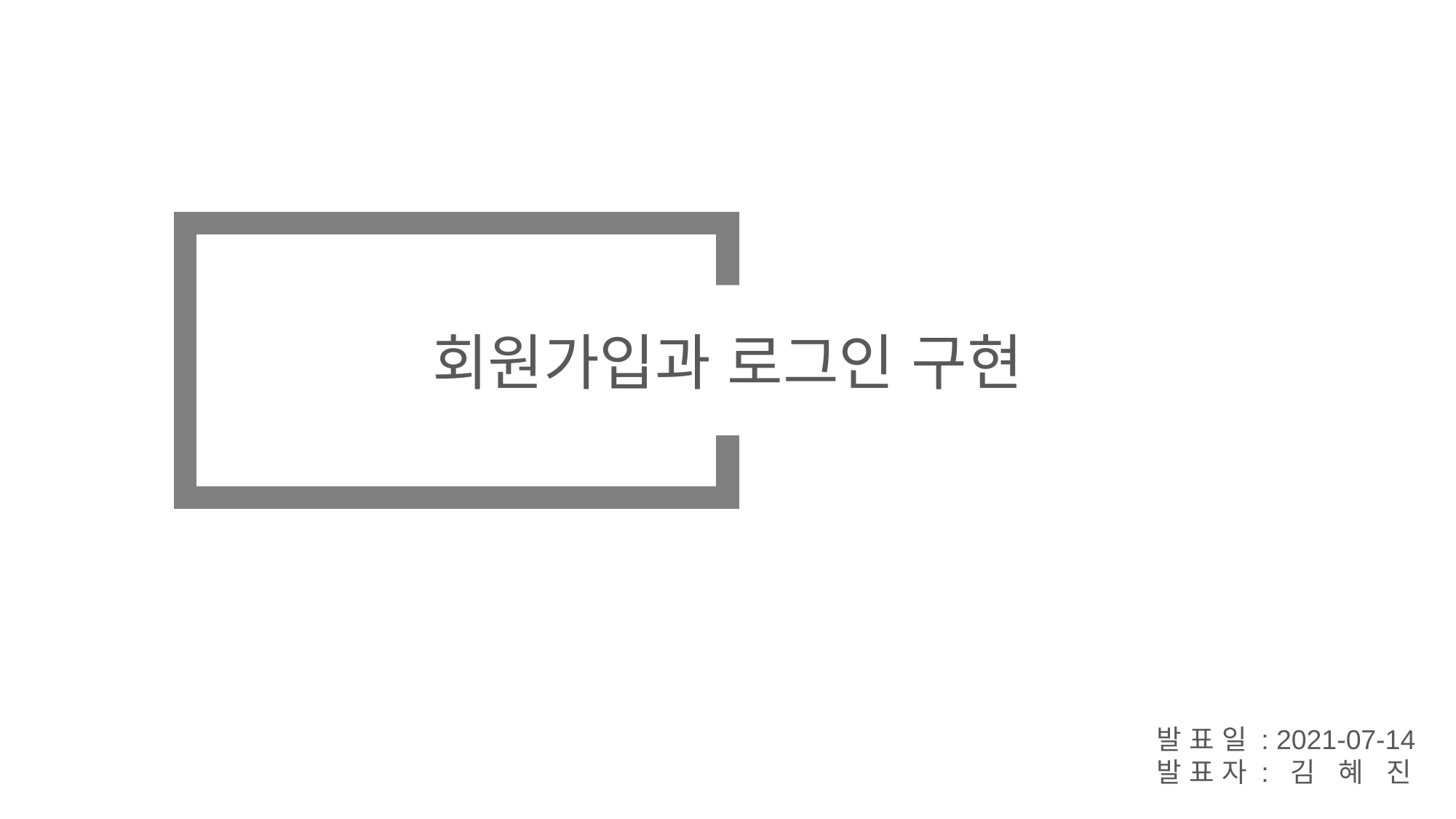

회원가입과 로그인 구현
발 표 일 : 2021-07-14
발 표 자 :  김   혜   진